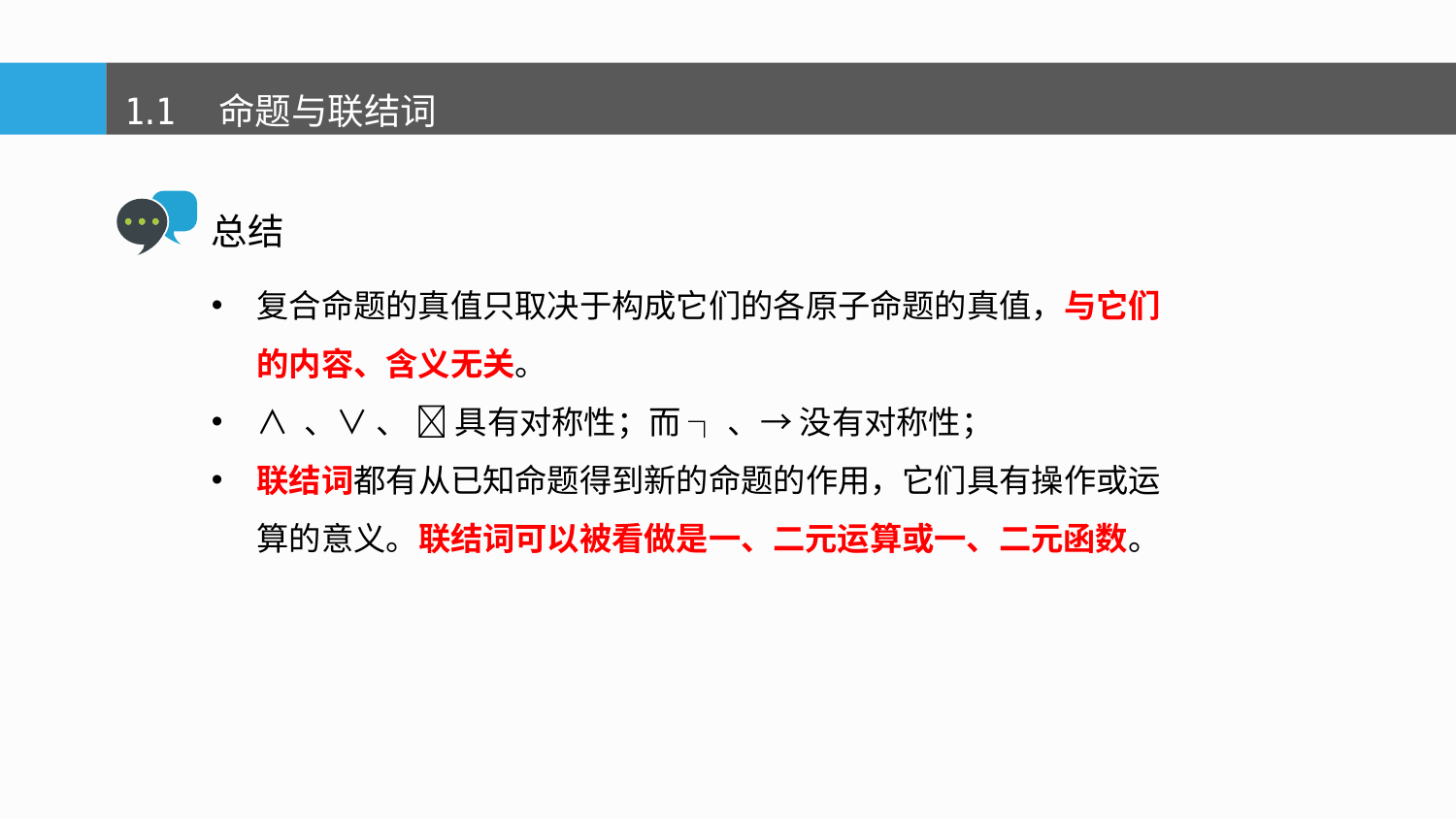

1.1   命题与联结词

总结

复合命题的真值只取决于构成它们的各原子命题的真值，与它们的内容、含义无关。
∧ 、∨ 、 ↔ 具有对称性；而 ┐ 、→ 没有对称性；
联结词都有从已知命题得到新的命题的作用，它们具有操作或运算的意义。联结词可以被看做是一、二元运算或一、二元函数。